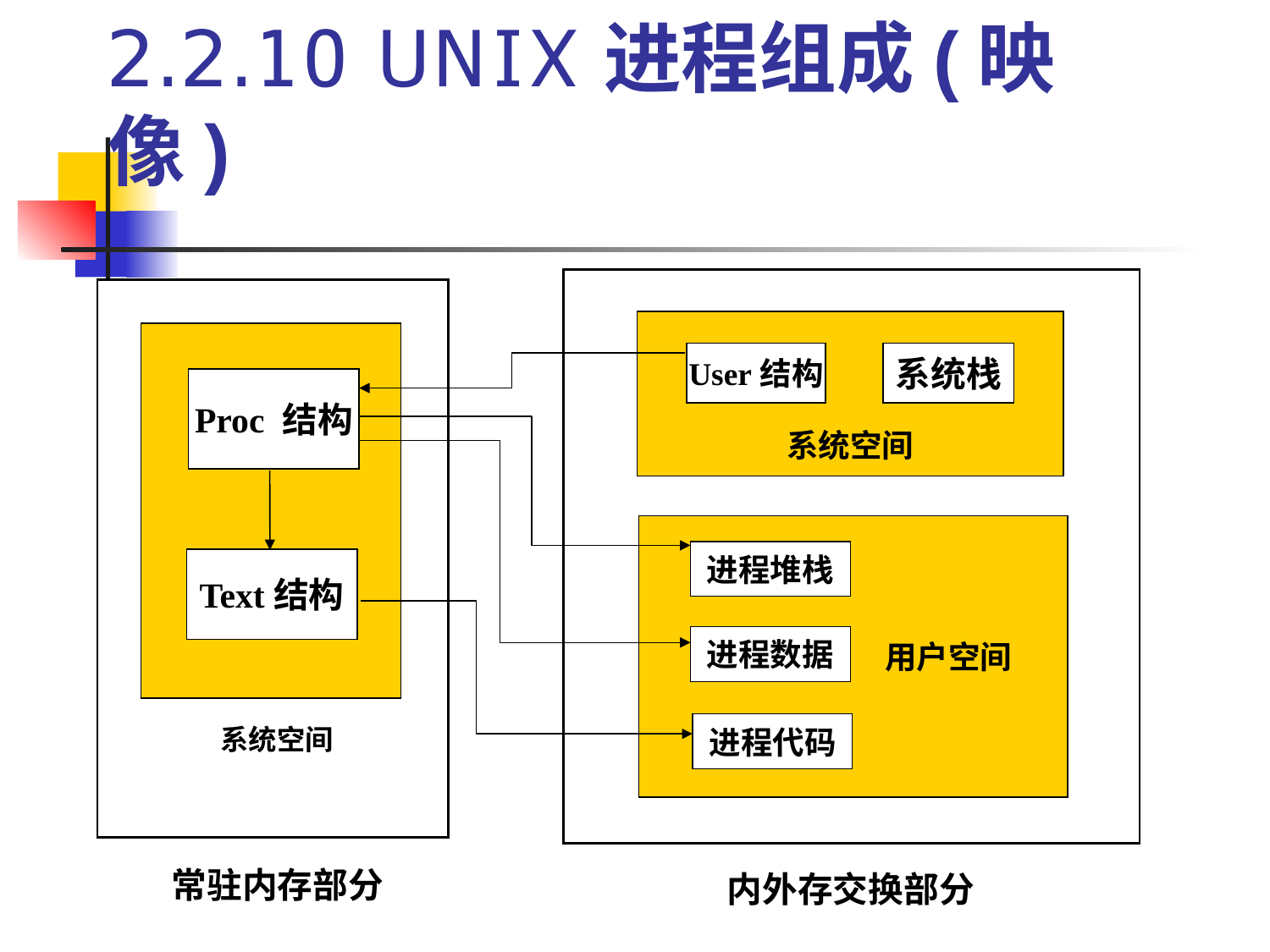

# 2.2.10 UNIX进程组成(映像)

系统空间

User结构
系统栈

Proc 结构

　　　　　　用户空间
进程堆栈
Text结构

进程数据
进程代码
系统空间
常驻内存部分
内外存交换部分